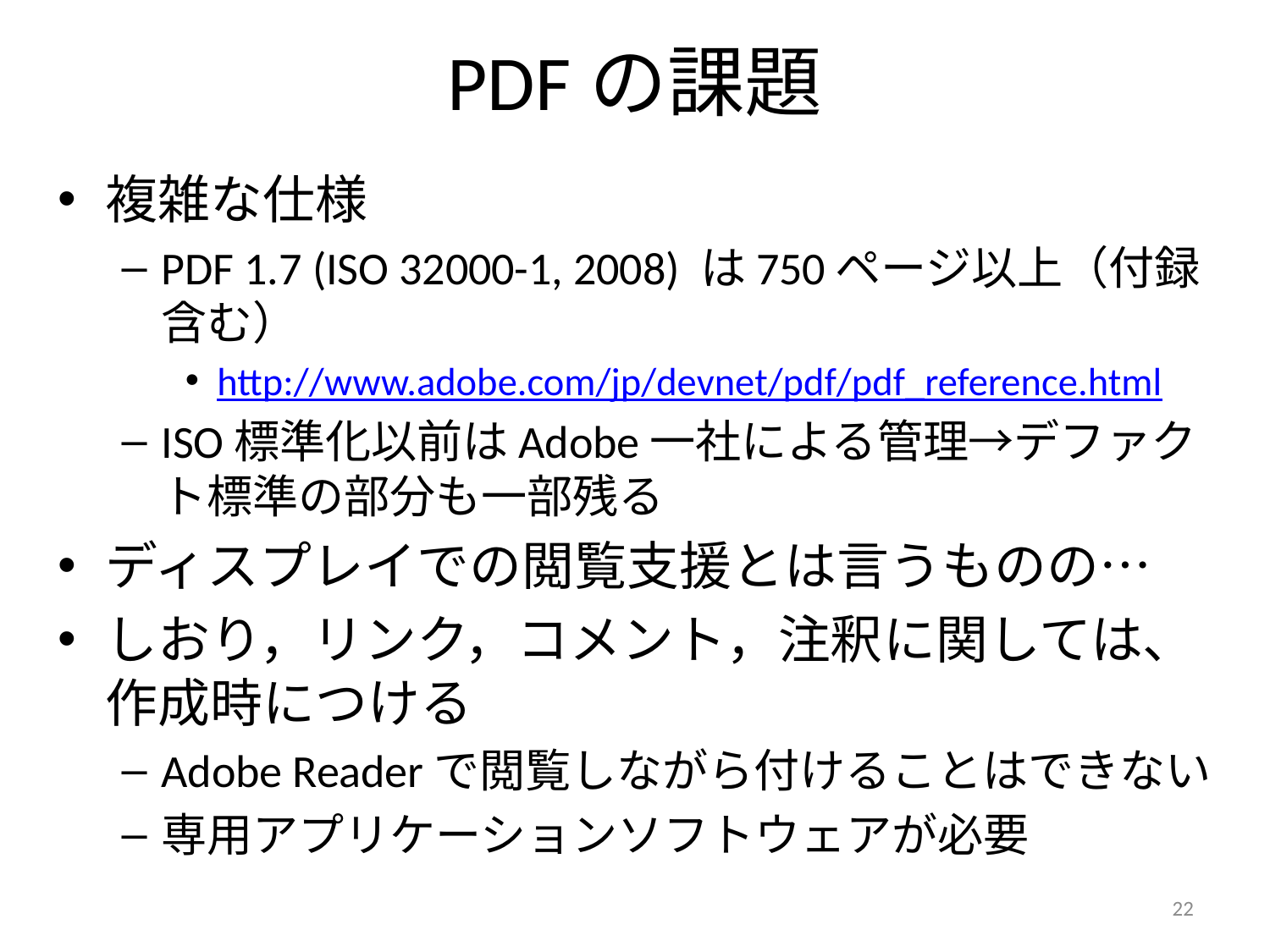

# PDFの課題
複雑な仕様
PDF 1.7 (ISO 32000-1, 2008) は750ページ以上（付録含む）
http://www.adobe.com/jp/devnet/pdf/pdf_reference.html
ISO標準化以前はAdobe一社による管理→デファクト標準の部分も一部残る
ディスプレイでの閲覧支援とは言うものの…
しおり，リンク，コメント，注釈に関しては、作成時につける
Adobe Readerで閲覧しながら付けることはできない
専用アプリケーションソフトウェアが必要
22